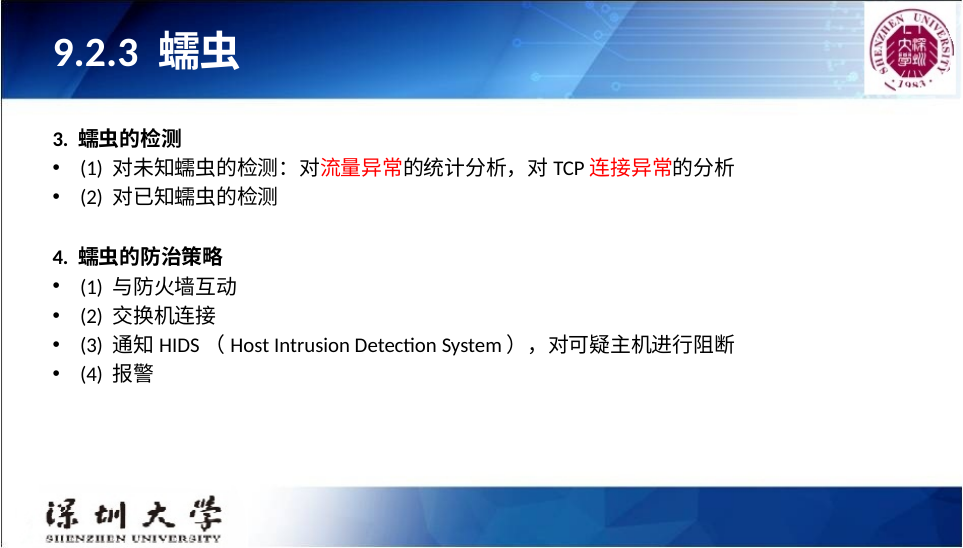

# 9.2.3 蠕虫
3. 蠕虫的检测
(1) 对未知蠕虫的检测：对流量异常的统计分析，对TCP连接异常的分析
(2) 对已知蠕虫的检测

4. 蠕虫的防治策略
(1) 与防火墙互动
(2) 交换机连接
(3) 通知HIDS（Host Intrusion Detection System），对可疑主机进行阻断
(4) 报警
329